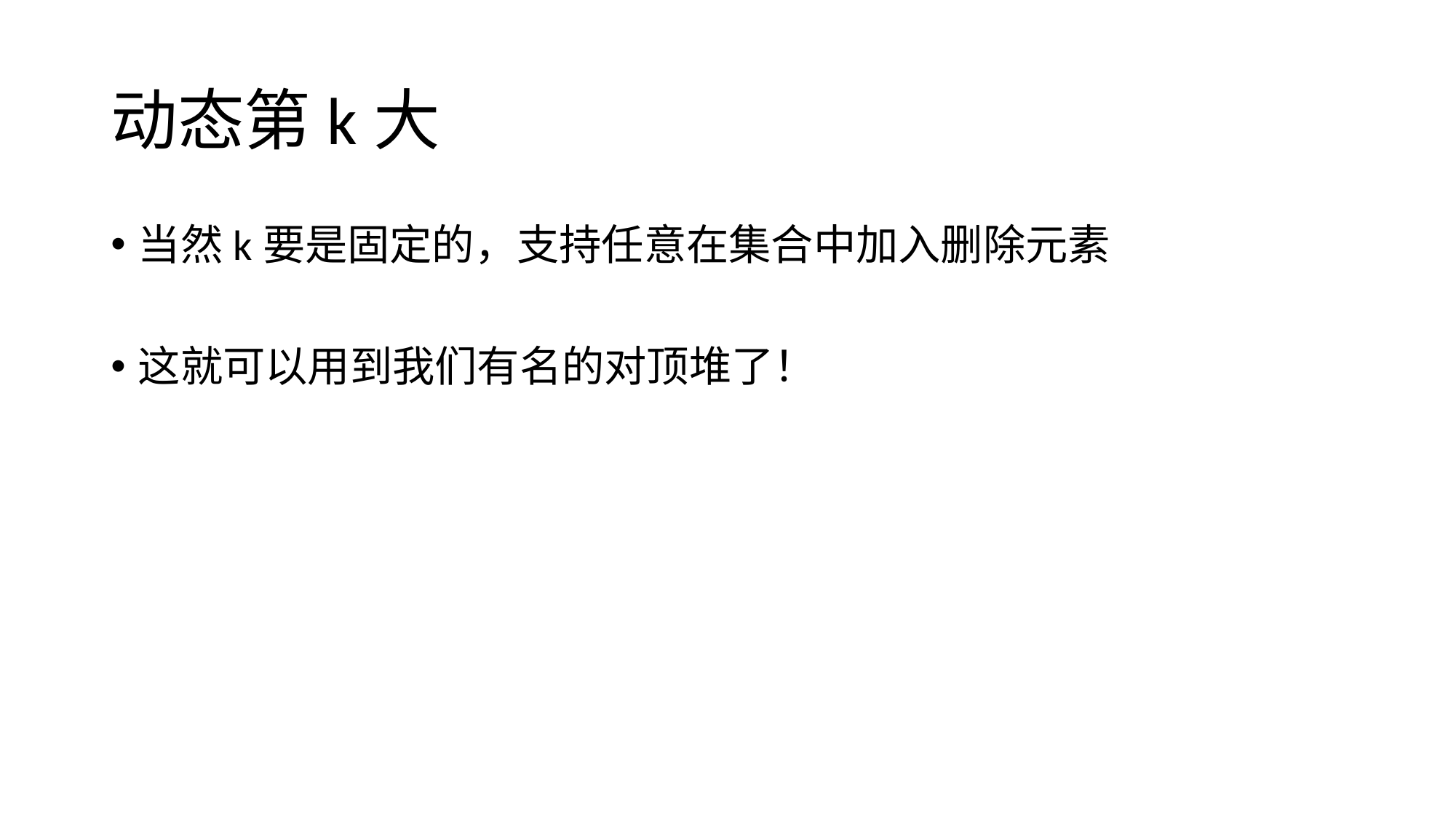

# 动态第k大
当然k要是固定的，支持任意在集合中加入删除元素

这就可以用到我们有名的对顶堆了！